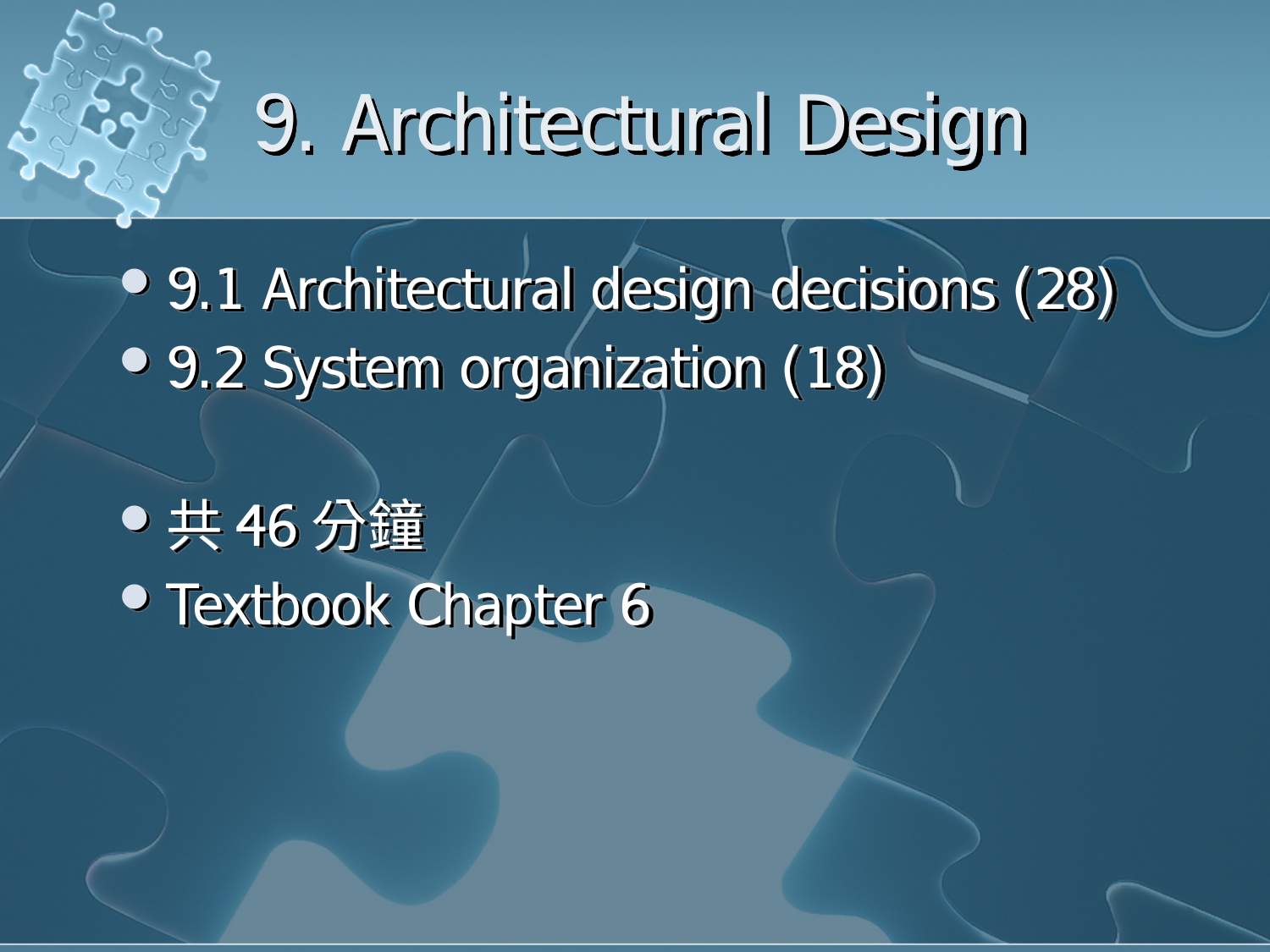

# 9. Architectural Design
9.1 Architectural design decisions (28)
9.2 System organization (18)

共46分鐘
Textbook Chapter 6